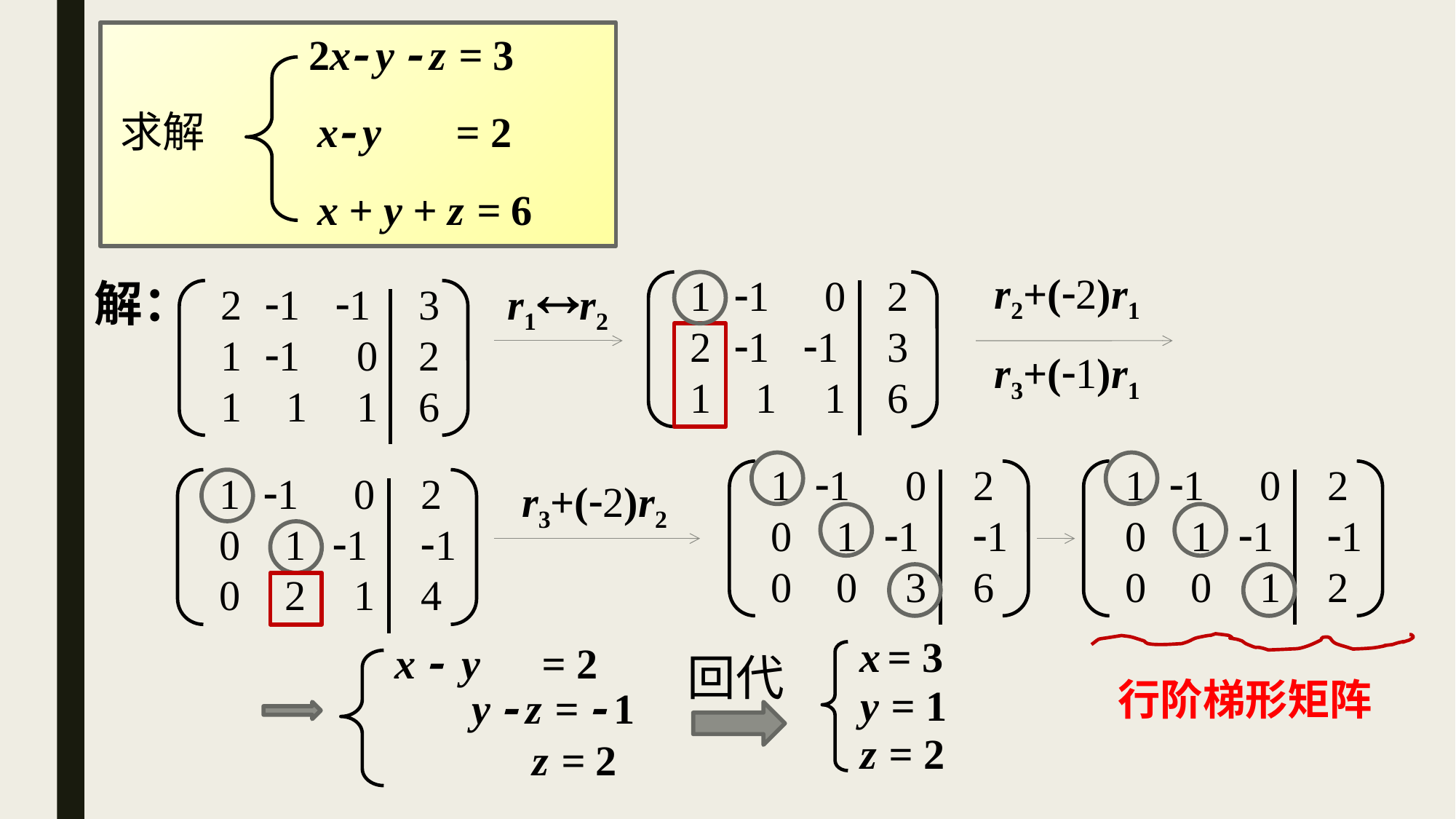

2x− y − z  = 3

求解
x− y            = 2
x + y + z  = 6
r2+(−2)r1
1
2
1
−1
−1
  1
  0
−1
  1
2
3
6
解：
2
1
1
−1
−1
  1
−1
  0
  1
3
2
6
r1↔r2

r3+(−1)r1

1
0
0
−1
  1
  0
  0
−1
  3
2
−1
6

1
0
0
−1
  1
  0
  0
−1
  1
2
−1
2
1
0
0
−1
  1
  2
  0
−1
  1
2
−1
4

r3+(−2)r2

x = 3
x −  y          = 2

回代

行阶梯形矩阵
y  = 1
y − z  = − 1

z  = 2
z  = 2